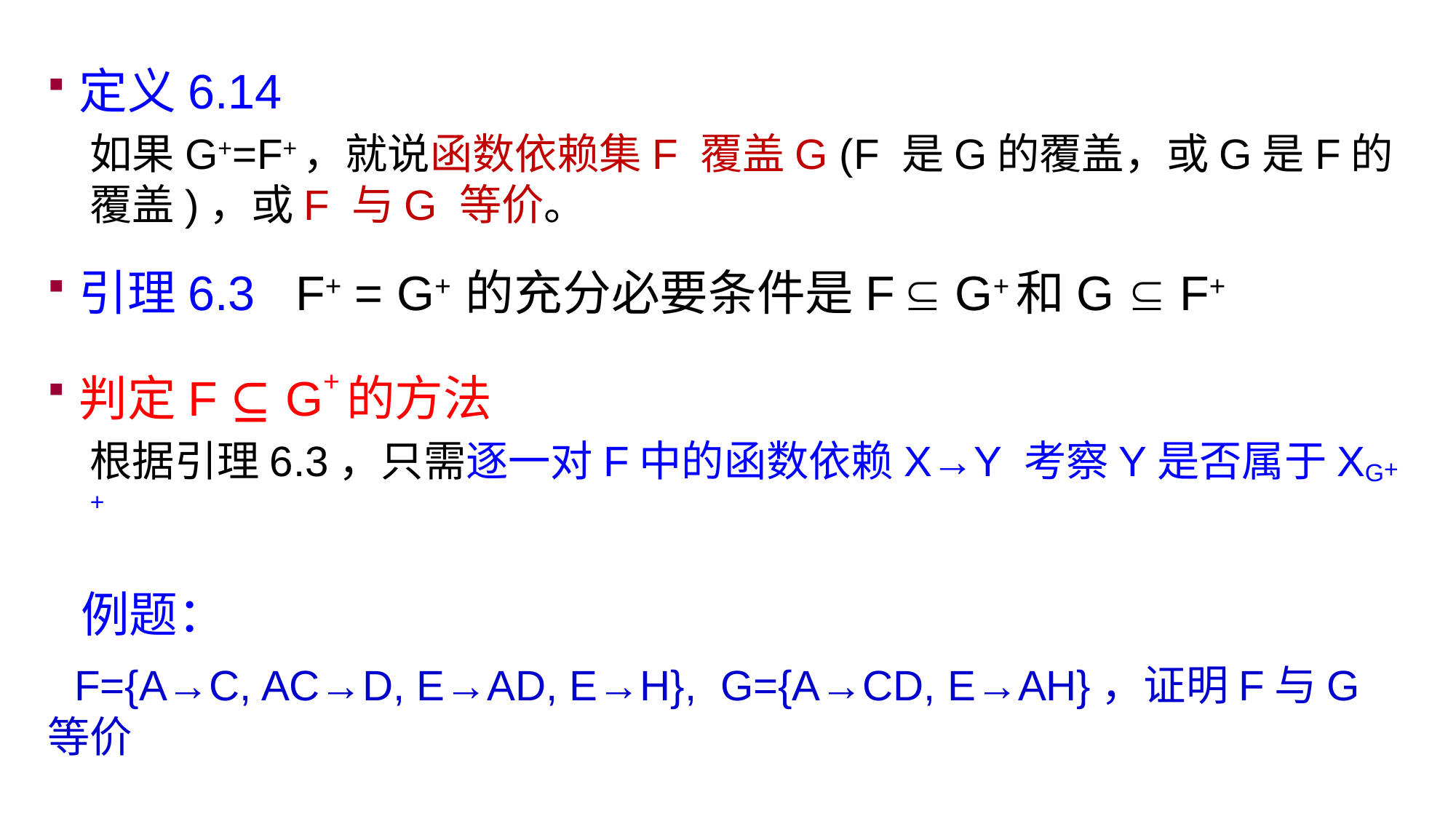

定义6.14
如果G+=F+，就说函数依赖集F 覆盖G (F 是G的覆盖，或G是F的覆盖)，或F 与G 等价。

引理6.3   F+ = G+ 的充分必要条件是F ⊆ G+和G ⊆ F+

判定F ⊆ G+的方法
根据引理6.3，只需逐一对F中的函数依赖X→Y 考察Y是否属于XG++

  例题：
  F={A→C, AC→D, E→AD, E→H},  G={A→CD, E→AH}，证明F与G等价

74